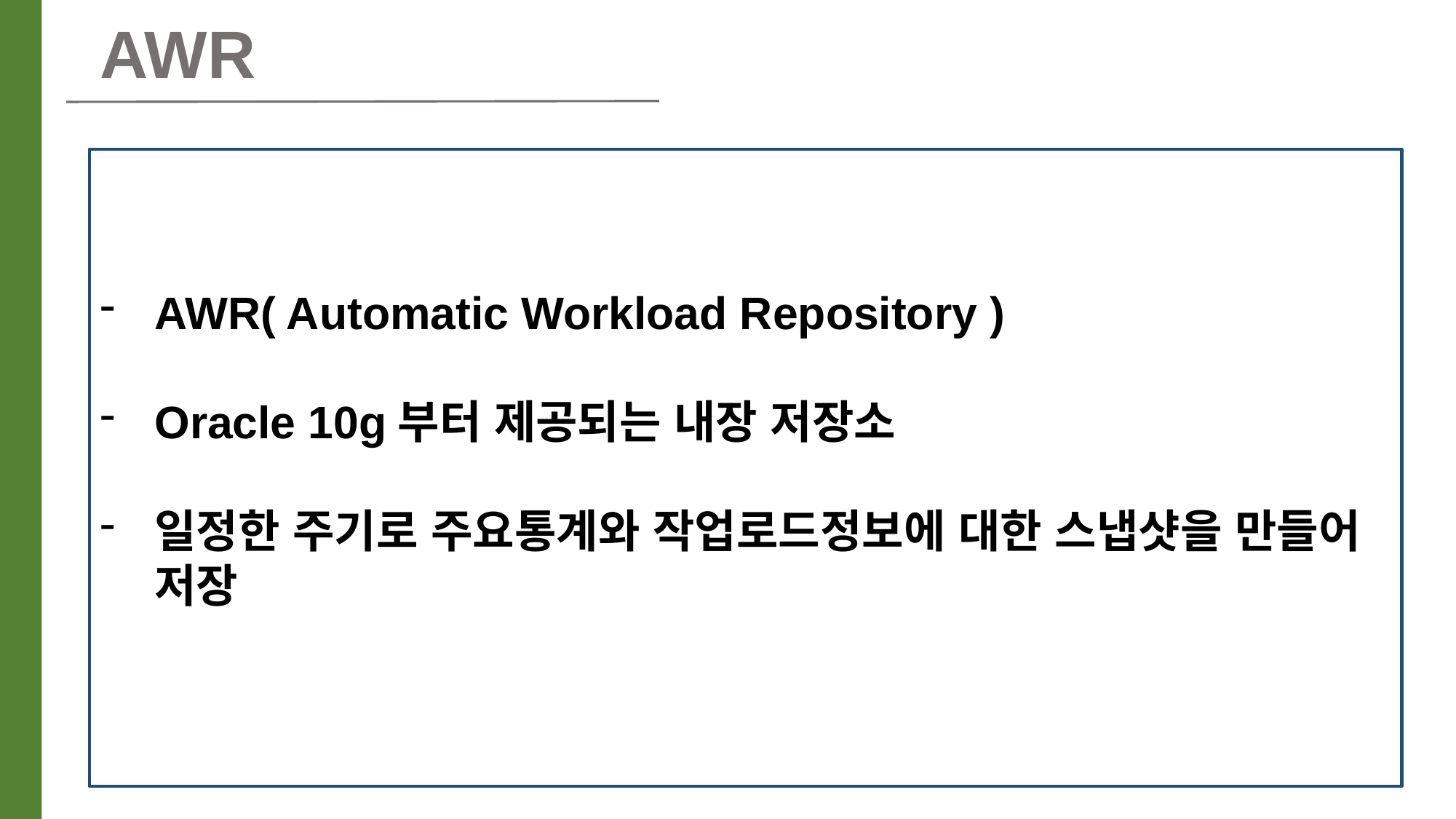

AWR

AWR( Automatic Workload Repository )

Oracle 10g부터 제공되는 내장 저장소

일정한 주기로 주요통계와 작업로드정보에 대한 스냅샷을 만들어 저장